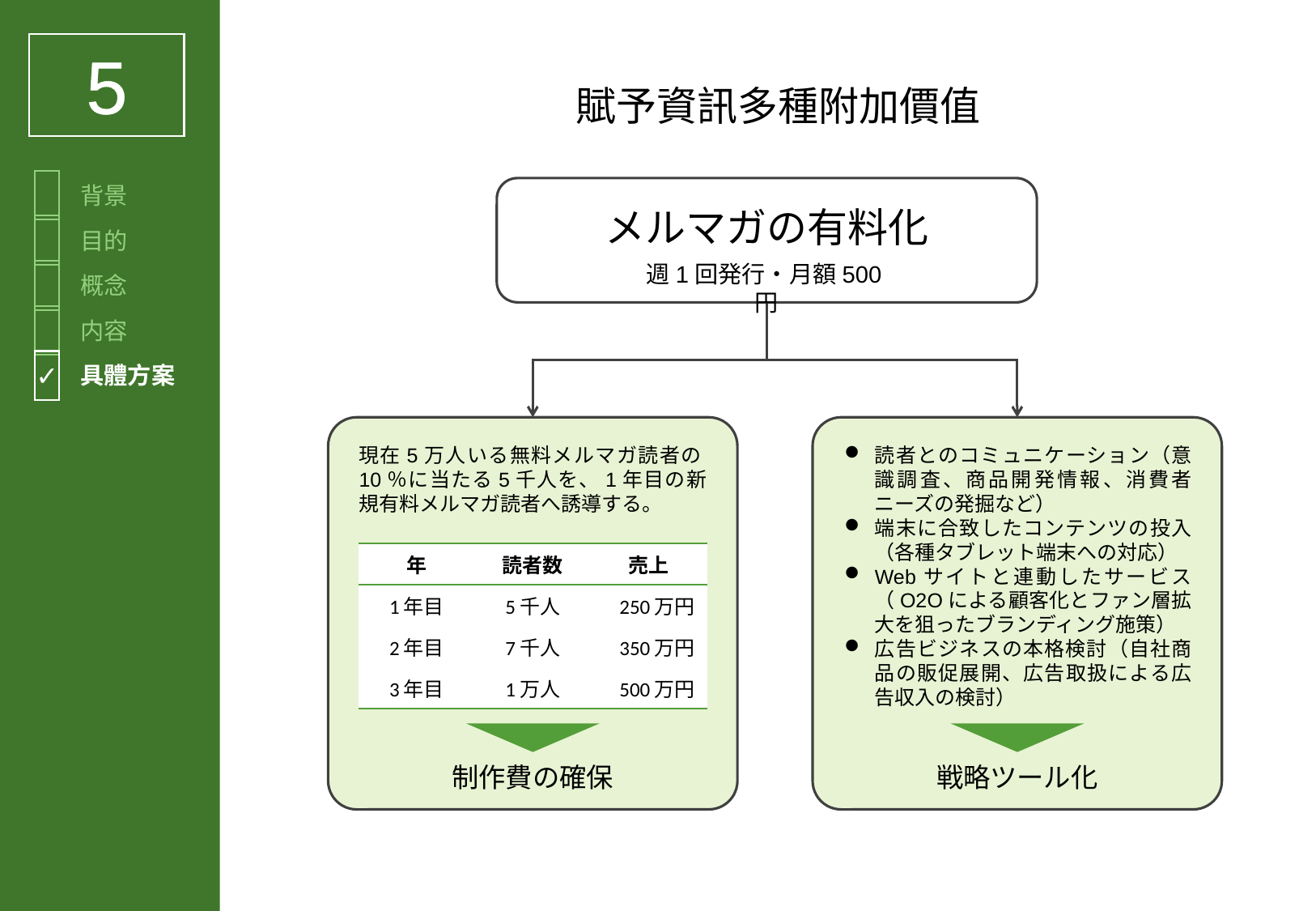

5
賦予資訊多種附加價值

背景

目的

概念

内容

✓
具體方案

メルマガの有料化
週1回発行・月額500円

現在5万人いる無料メルマガ読者の10％に当たる5千人を、1年目の新規有料メルマガ読者へ誘導する。
読者とのコミュニケーション（意識調査、商品開発情報、消費者ニーズの発掘など）
端末に合致したコンテンツの投入（各種タブレット端末への対応）
Webサイトと連動したサービス（O2Oによる顧客化とファン層拡大を狙ったブランディング施策）
広告ビジネスの本格検討（自社商品の販促展開、広告取扱による広告収入の検討）
| 年 | 読者数 | 売上 |
| --- | --- | --- |
| 1年目 | 5千人 | 250万円 |
| 2年目 | 7千人 | 350万円 |
| 3年目 | 1万人 | 500万円 |

制作費の確保
戦略ツール化